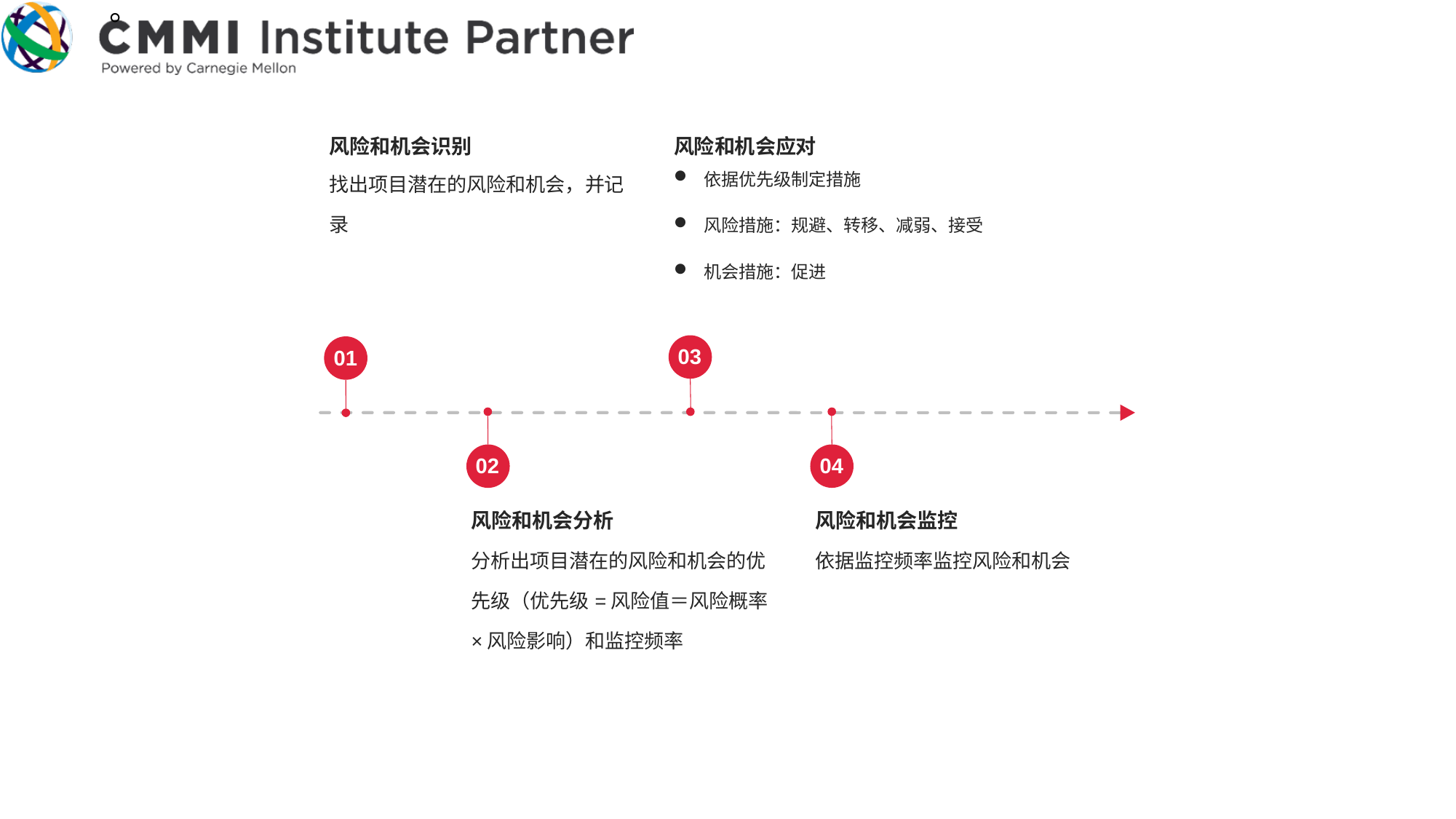

。
风险和机会识别
风险和机会应对
找出项目潜在的风险和机会，并记录
依据优先级制定措施
风险措施：规避、转移、减弱、接受
机会措施：促进

03
01

04
02
风险和机会分析
风险和机会监控
分析出项目潜在的风险和机会的优先级（优先级=风险值＝风险概率×风险影响）和监控频率
依据监控频率监控风险和机会